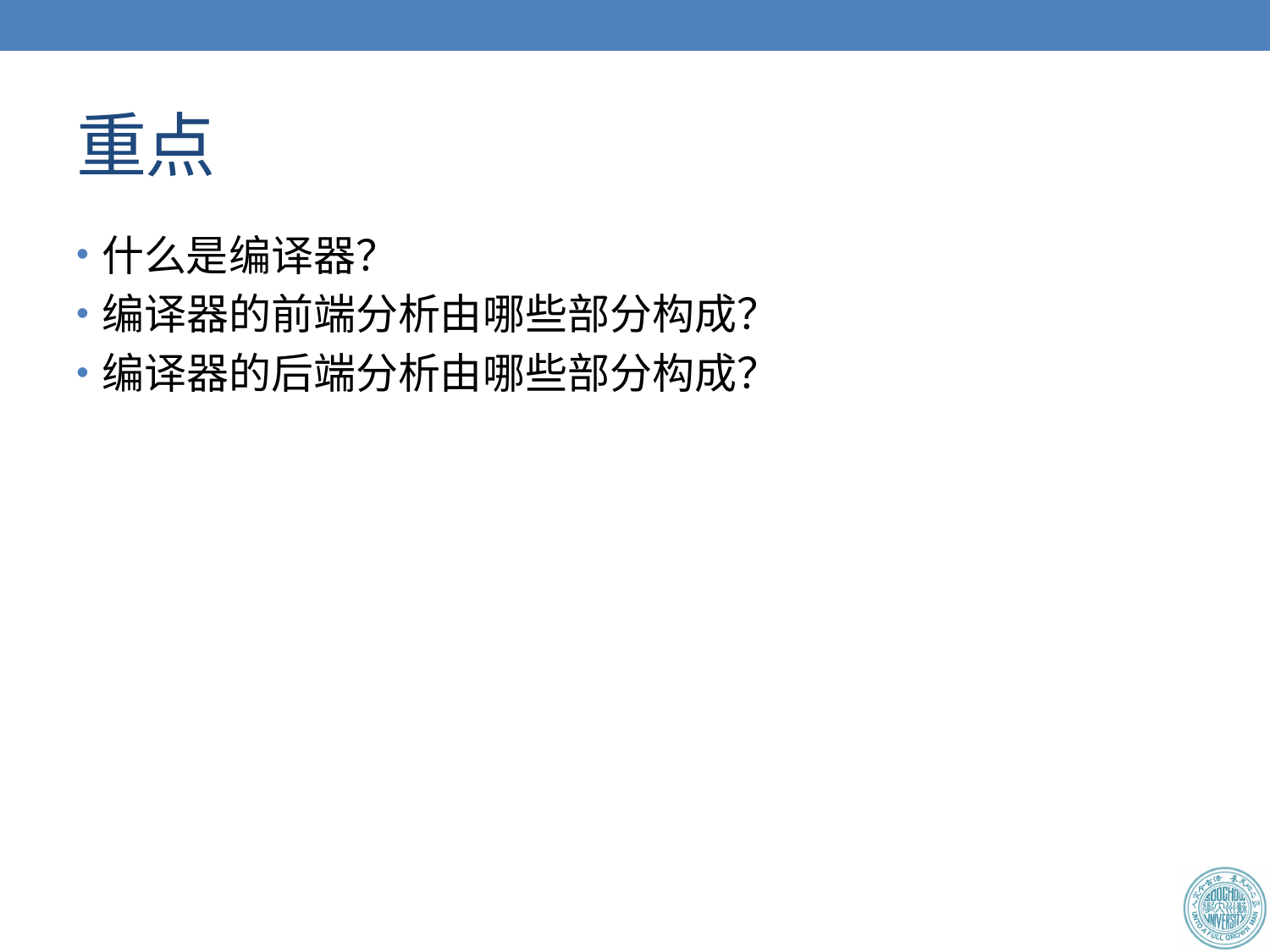

# 重点
什么是编译器？
编译器的前端分析由哪些部分构成？
编译器的后端分析由哪些部分构成？